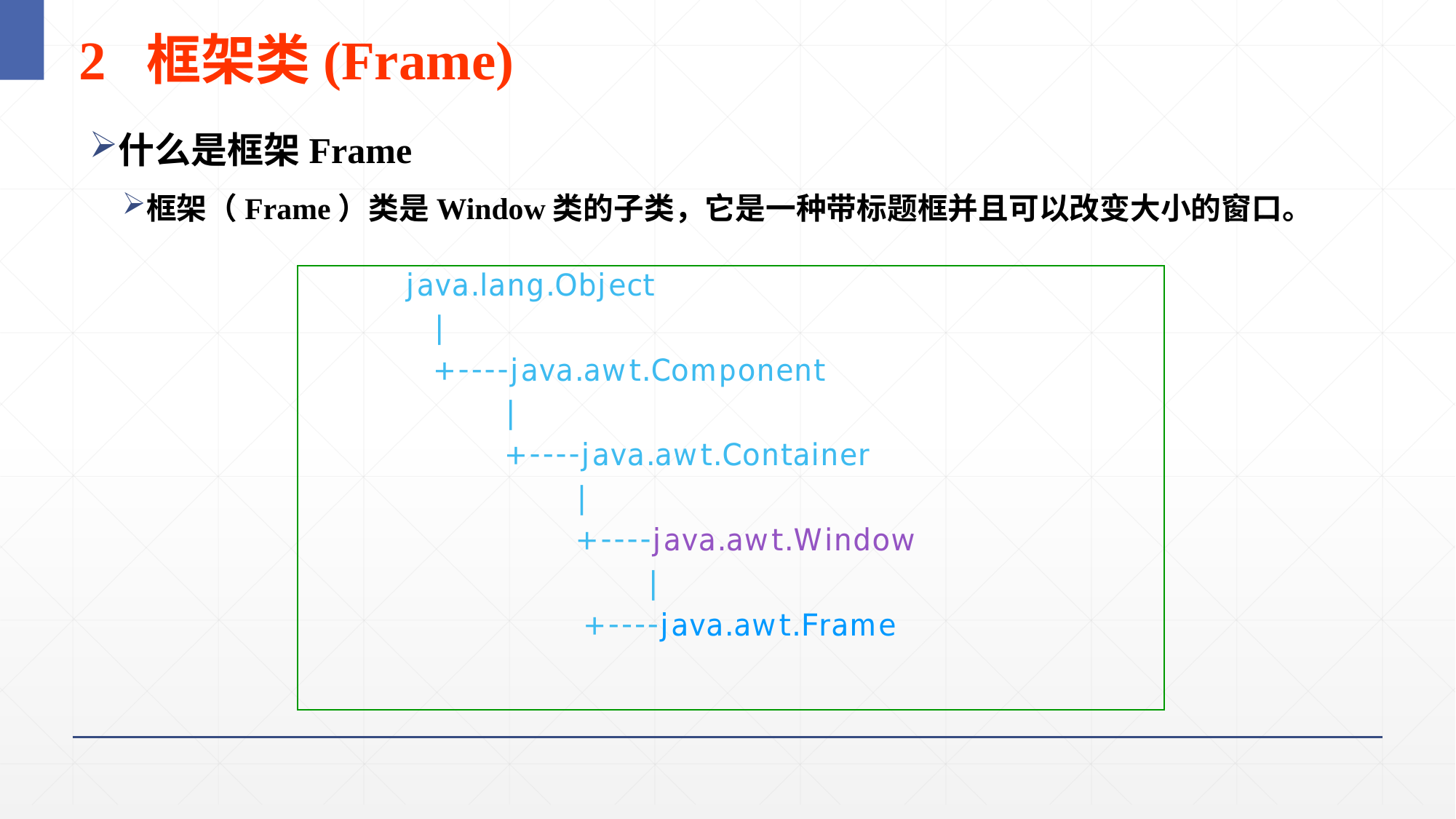

6
# 2  框架类(Frame)
什么是框架Frame
框架（Frame）类是Window类的子类，它是一种带标题框并且可以改变大小的窗口。
java.lang.Object
   |
   +----java.awt.Component
           |
           +----java.awt.Container
                   |
                   +----java.awt.Window
                           |
                           	   +----java.awt.Frame